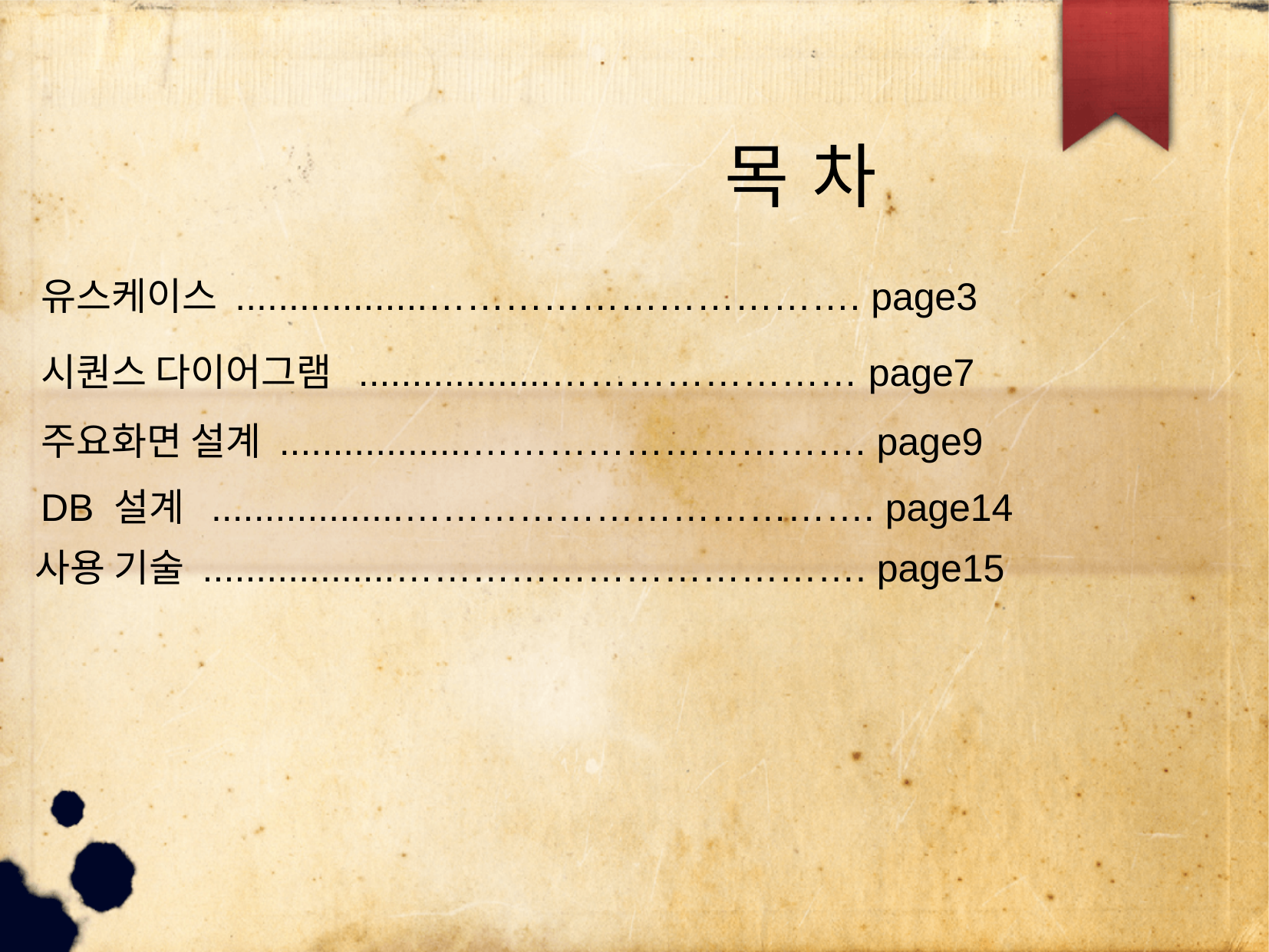

목 차
유스케이스 ..................……………………………. page3
시퀀스 다이어그램  ..................…………………… page7
주요화면 설계 ..................…………………………. page9
DB 설계  ..................………………………………. page14
사용 기술 ..................………………………………. page15